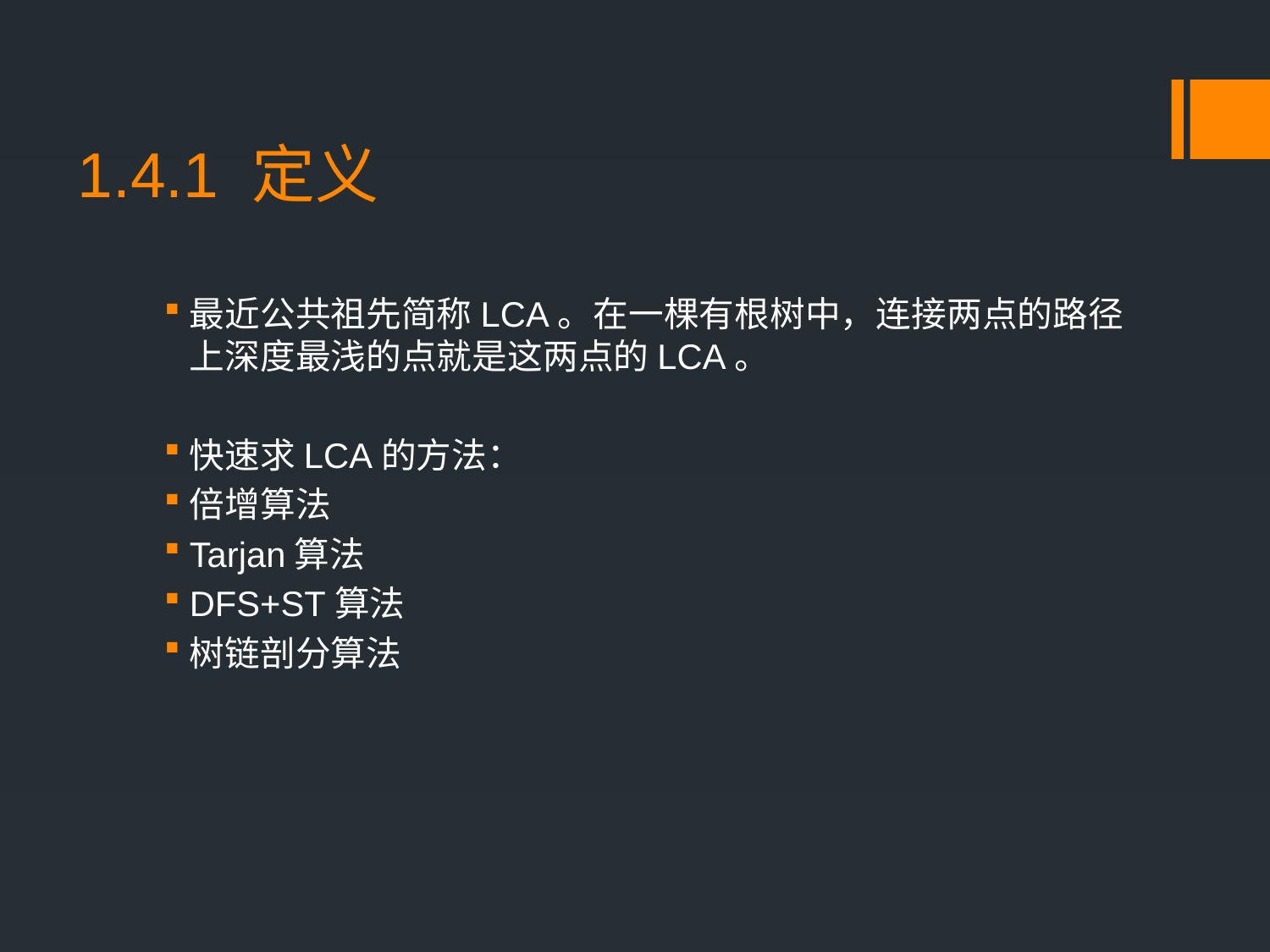

# 1.4.1 定义

最近公共祖先简称LCA。在一棵有根树中，连接两点的路径上深度最浅的点就是这两点的LCA。

快速求LCA的方法：
倍增算法
Tarjan算法
DFS+ST算法
树链剖分算法